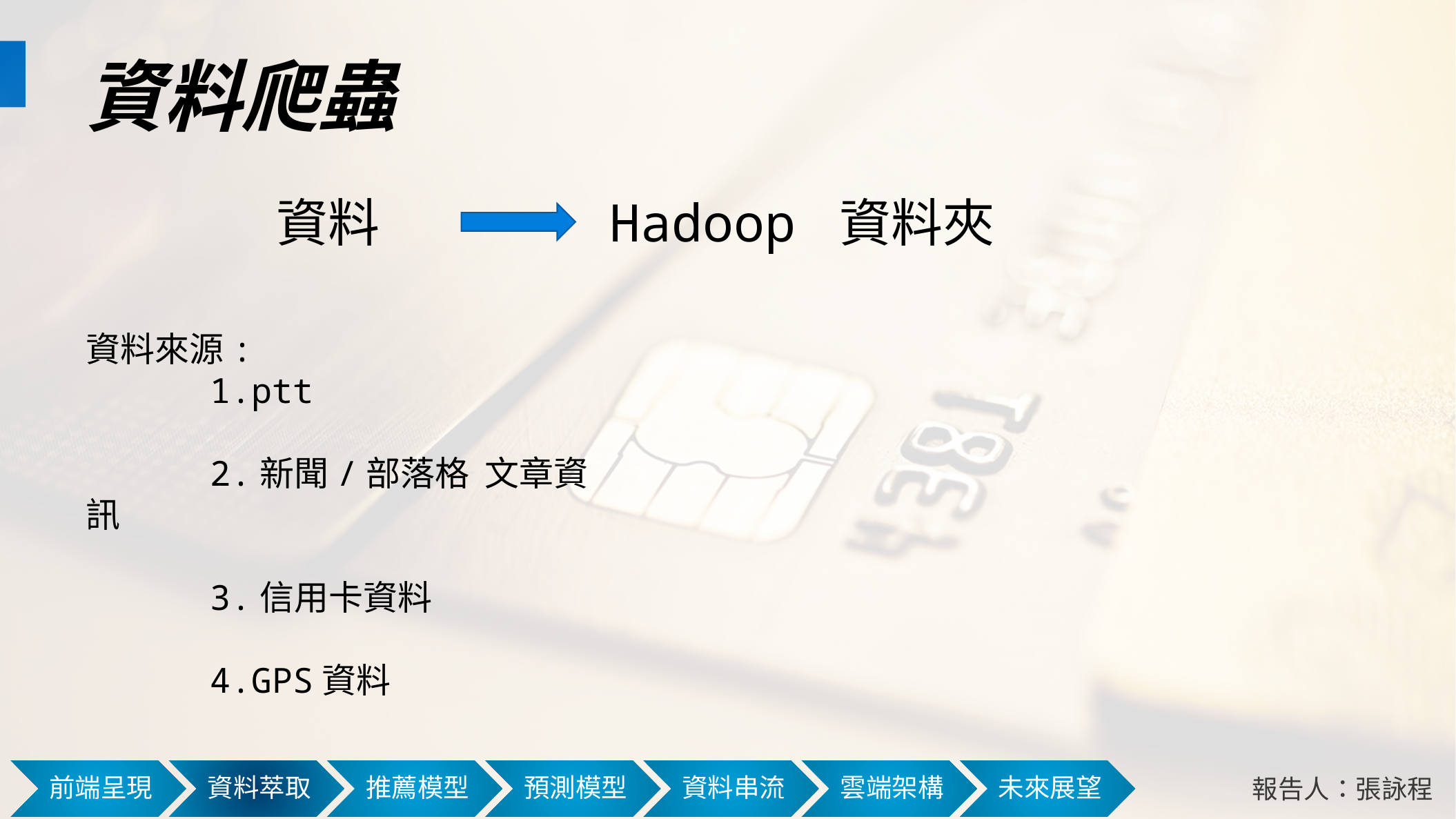

資料爬蟲
資料
Hadoop 資料夾

資料來源:
      1.ptt

      2.新聞/部落格  文章資訊

      3.信用卡資料

      4.GPS資料
前端呈現
資料萃取
推薦模型
預測模型
資料串流
雲端架構
未來展望
報告人：張詠程